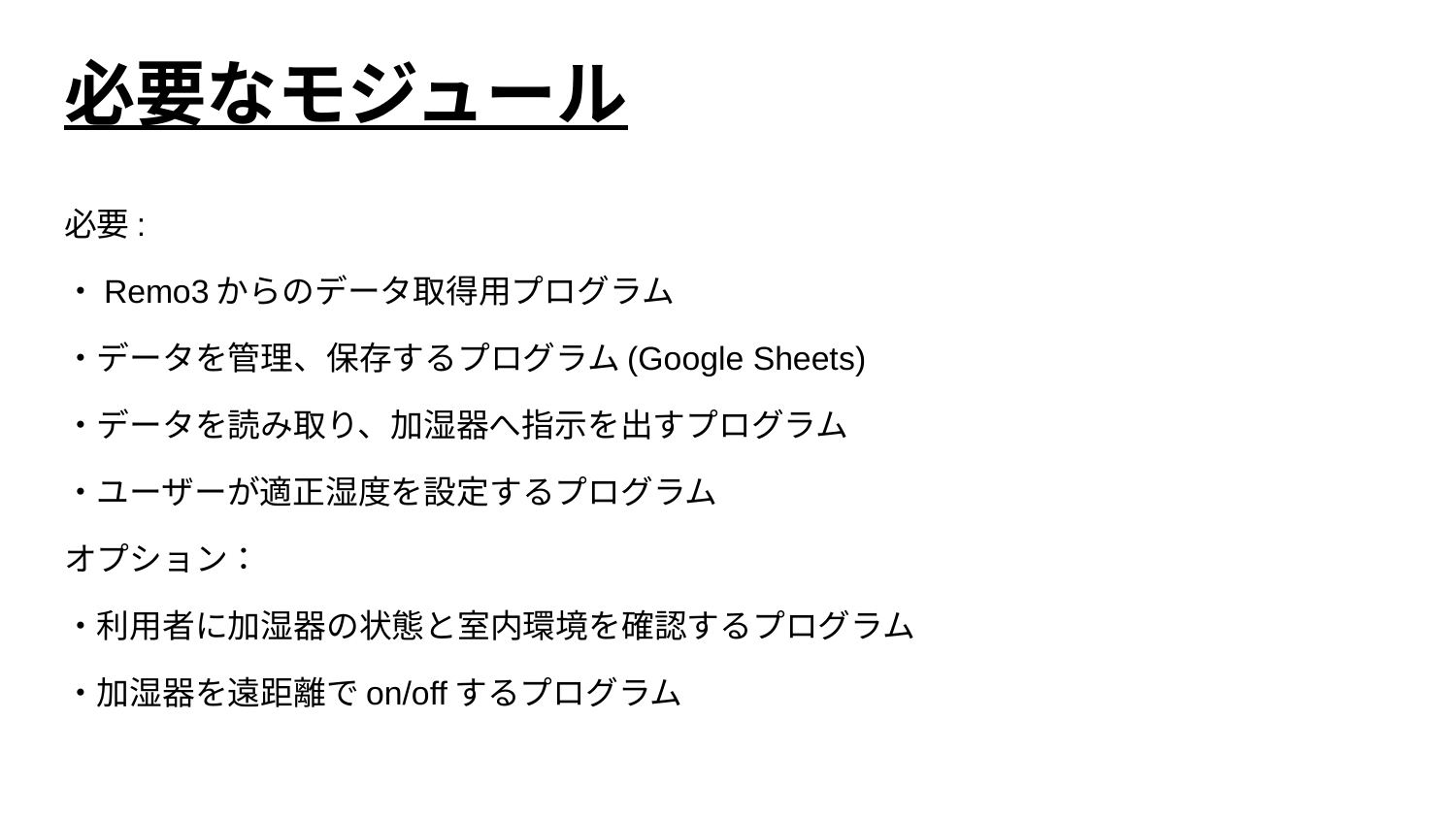

# 必要なモジュール
必要:
・Remo3からのデータ取得用プログラム
・データを管理、保存するプログラム(Google Sheets)
・データを読み取り、加湿器へ指示を出すプログラム
・ユーザーが適正湿度を設定するプログラム
オプション：
・利用者に加湿器の状態と室内環境を確認するプログラム
・加湿器を遠距離でon/offするプログラム